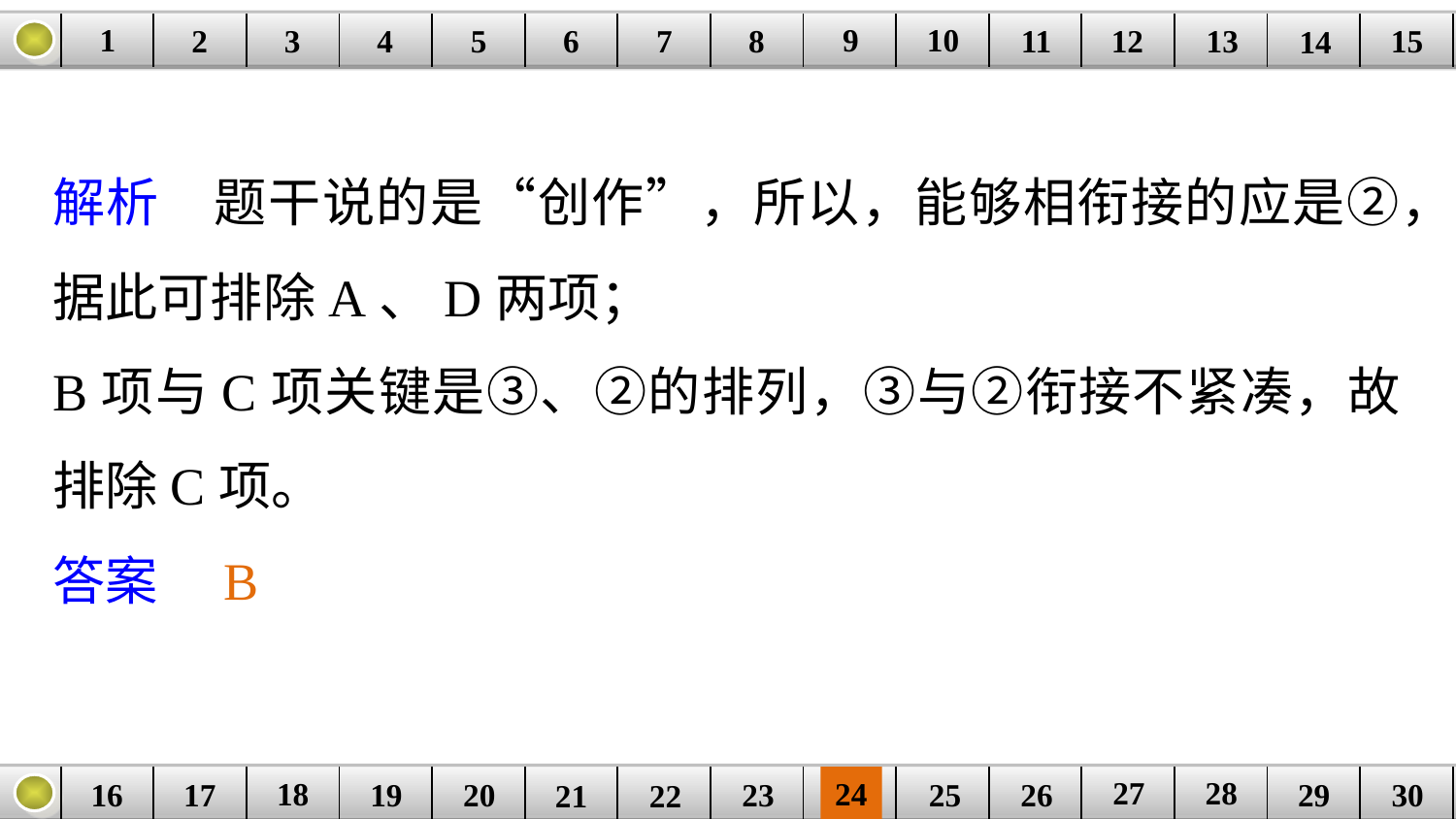

9
10
1
3
4
5
6
8
11
2
12
15
|  |  |  |  |  |  |  |  |  |  |  |  |  |  |  |
| --- | --- | --- | --- | --- | --- | --- | --- | --- | --- | --- | --- | --- | --- | --- |
7
13
14

解析　题干说的是“创作”，所以，能够相衔接的应是②，据此可排除A、D两项；
B项与C项关键是③、②的排列，③与②衔接不紧凑，故排除C项。
答案　B

27
28
18
24
16
25
26
30
|  |  |  |  |  |  |  |  |  |  |  |  |  |  |  |
| --- | --- | --- | --- | --- | --- | --- | --- | --- | --- | --- | --- | --- | --- | --- |
23
17
19
20
29
21
22